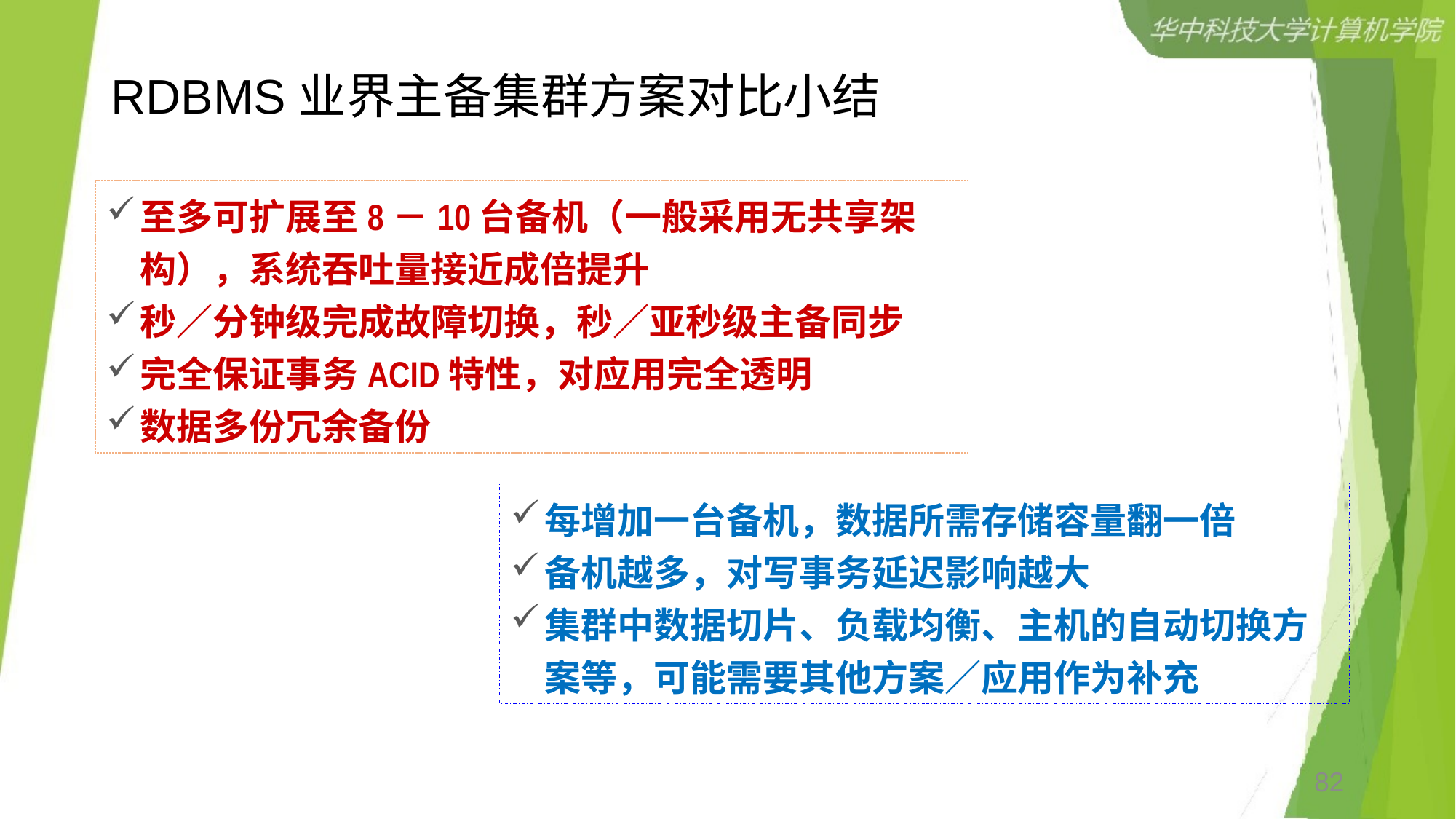

# RDBMS业界主备集群方案对比小结
至多可扩展至8－10台备机（一般采用无共享架构），系统吞吐量接近成倍提升
秒／分钟级完成故障切换，秒／亚秒级主备同步
完全保证事务ACID特性，对应用完全透明
数据多份冗余备份
每增加一台备机，数据所需存储容量翻一倍
备机越多，对写事务延迟影响越大
集群中数据切片、负载均衡、主机的自动切换方案等，可能需要其他方案／应用作为补充
82